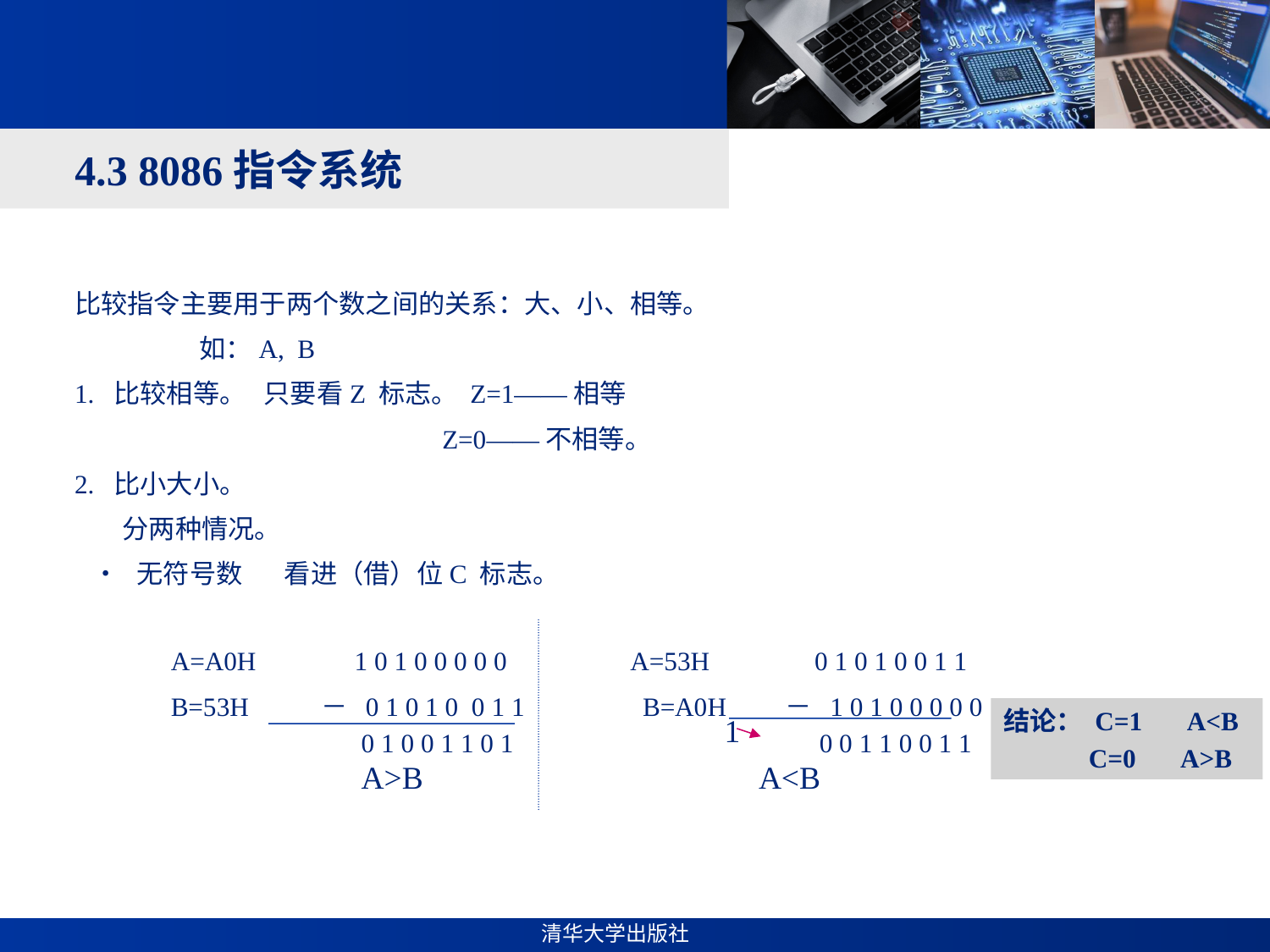

#
4.3 8086指令系统

比较指令主要用于两个数之间的关系：大、小、相等。
                    如：A,  B
1.  比较相等。   只要看Z 标志。 Z=1——相等
                                                        Z=0——不相等。
2.  比小大小。
       分两种情况。
   •  无符号数       看进（借）位C 标志。

         A=A0H               1 0 1 0 0 0 0 0                   A=53H                0 1 0 1 0 0 1 1
         B=53H          －  0 1 0 1 0  0 1 1                  B=A0H        －  1 0 1 0 0 0 0 0
                               0 1 0 0 1 1 0 1                                      0 0 1 1 0 0 1 1
                               A>B                                          A<B
结论： C=1       A<B
             C=0       A>B
1